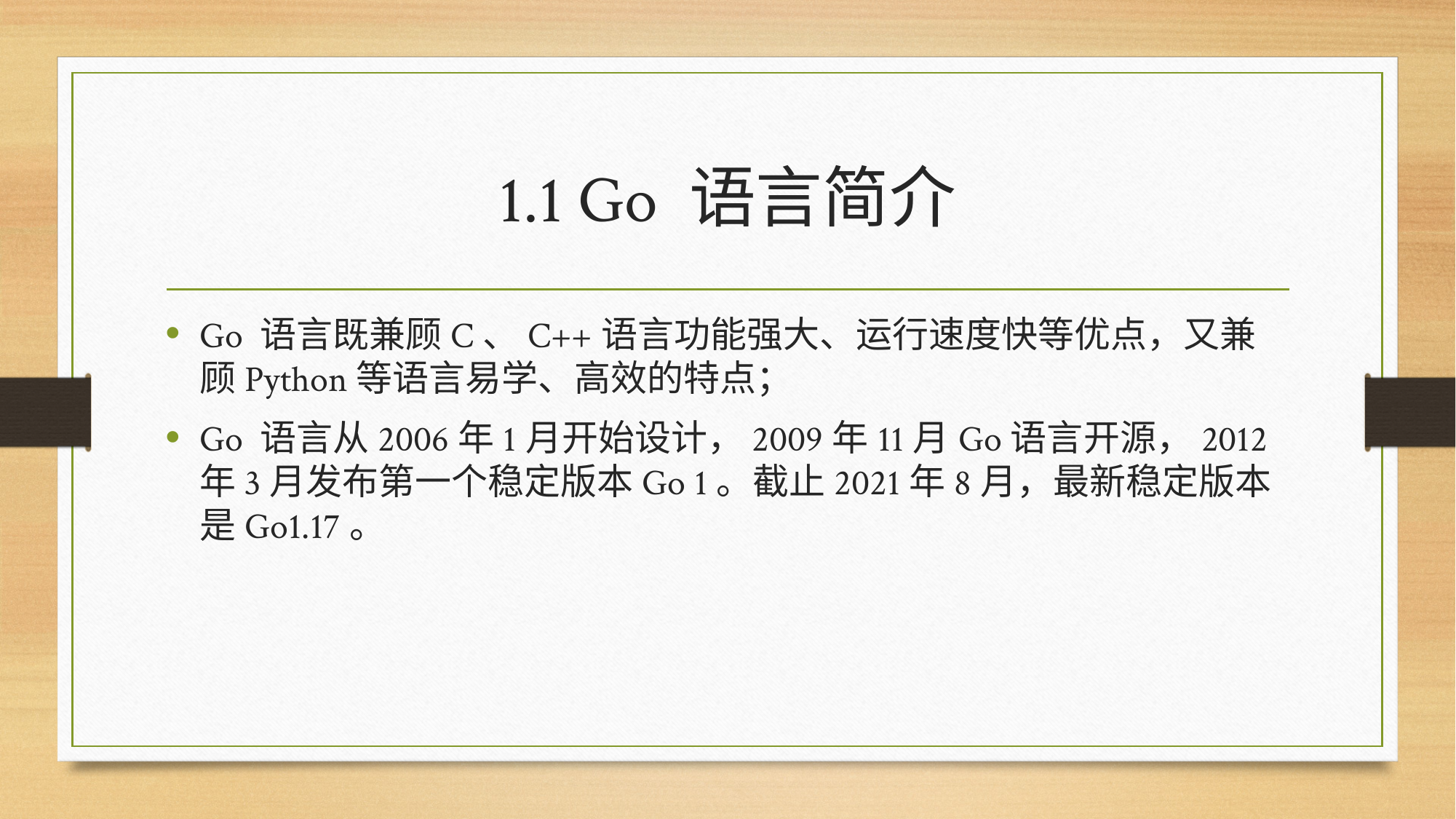

# 1.1 Go 语言简介
Go 语言既兼顾C、C++语言功能强大、运行速度快等优点，又兼顾Python等语言易学、高效的特点；
Go 语言从2006年1月开始设计，2009年11月Go语言开源，2012年3月发布第一个稳定版本Go 1。截止2021年8月，最新稳定版本是Go1.17。